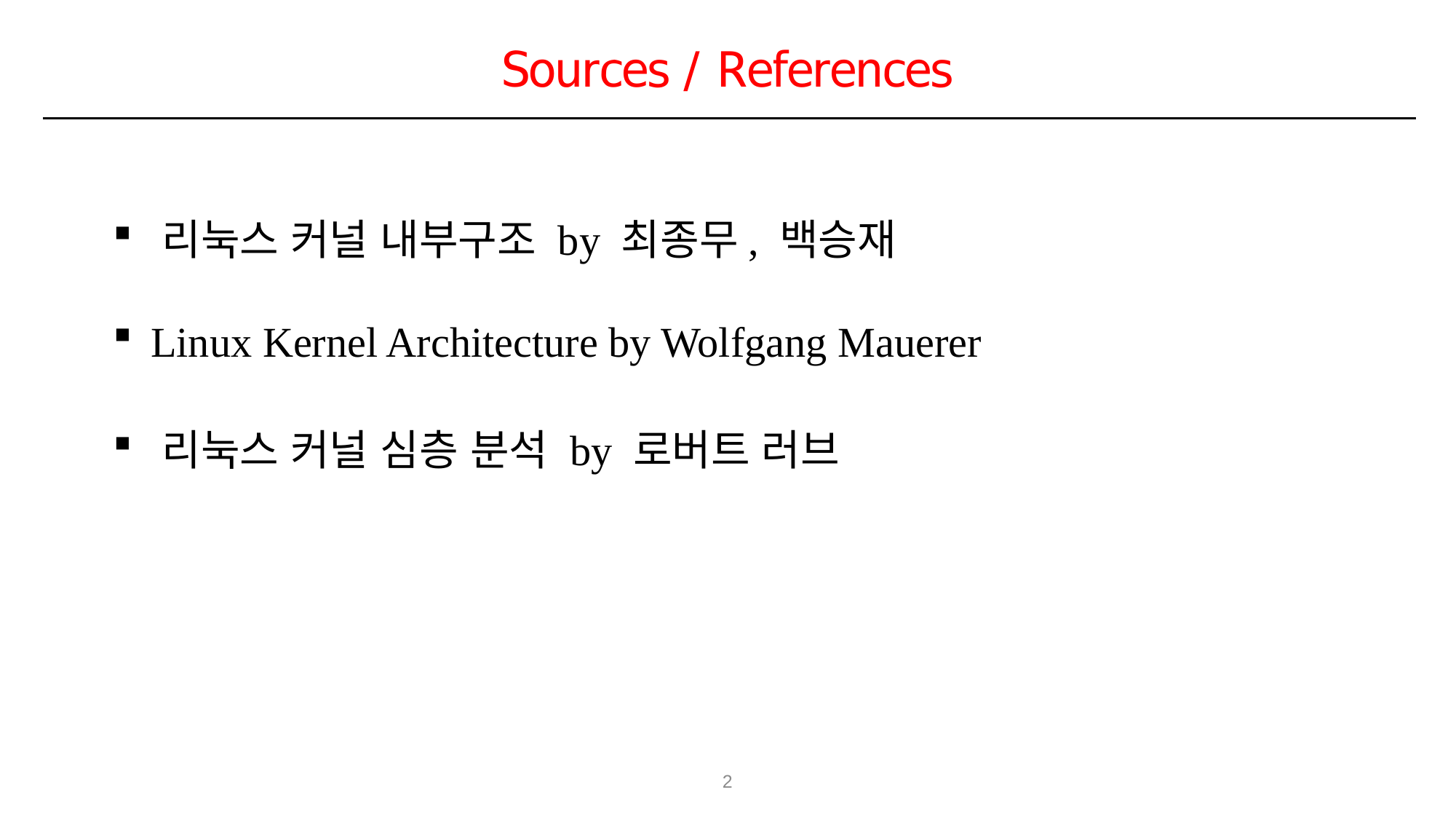

# Sources / References
 리눅스 커널 내부구조 by 최종무, 백승재

 Linux Kernel Architecture by Wolfgang Mauerer

 리눅스 커널 심층 분석 by 로버트 러브

2